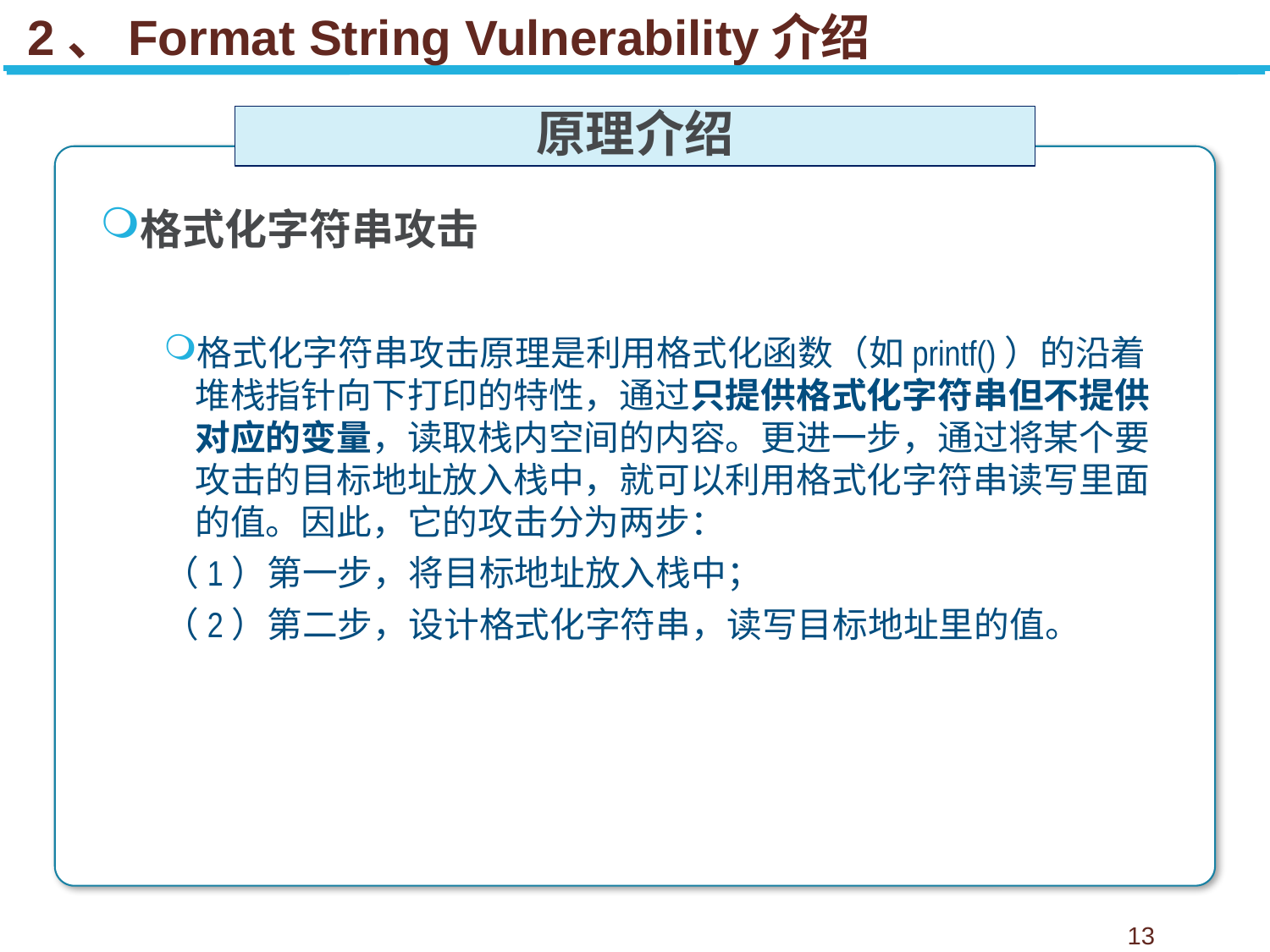

# 2、Format String Vulnerability介绍
原理介绍
格式化字符串攻击

格式化字符串攻击原理是利用格式化函数（如printf()）的沿着堆栈指针向下打印的特性，通过只提供格式化字符串但不提供对应的变量，读取栈内空间的内容。更进一步，通过将某个要攻击的目标地址放入栈中，就可以利用格式化字符串读写里面的值。因此，它的攻击分为两步：
（1）第一步，将目标地址放入栈中；
（2）第二步，设计格式化字符串，读写目标地址里的值。
13